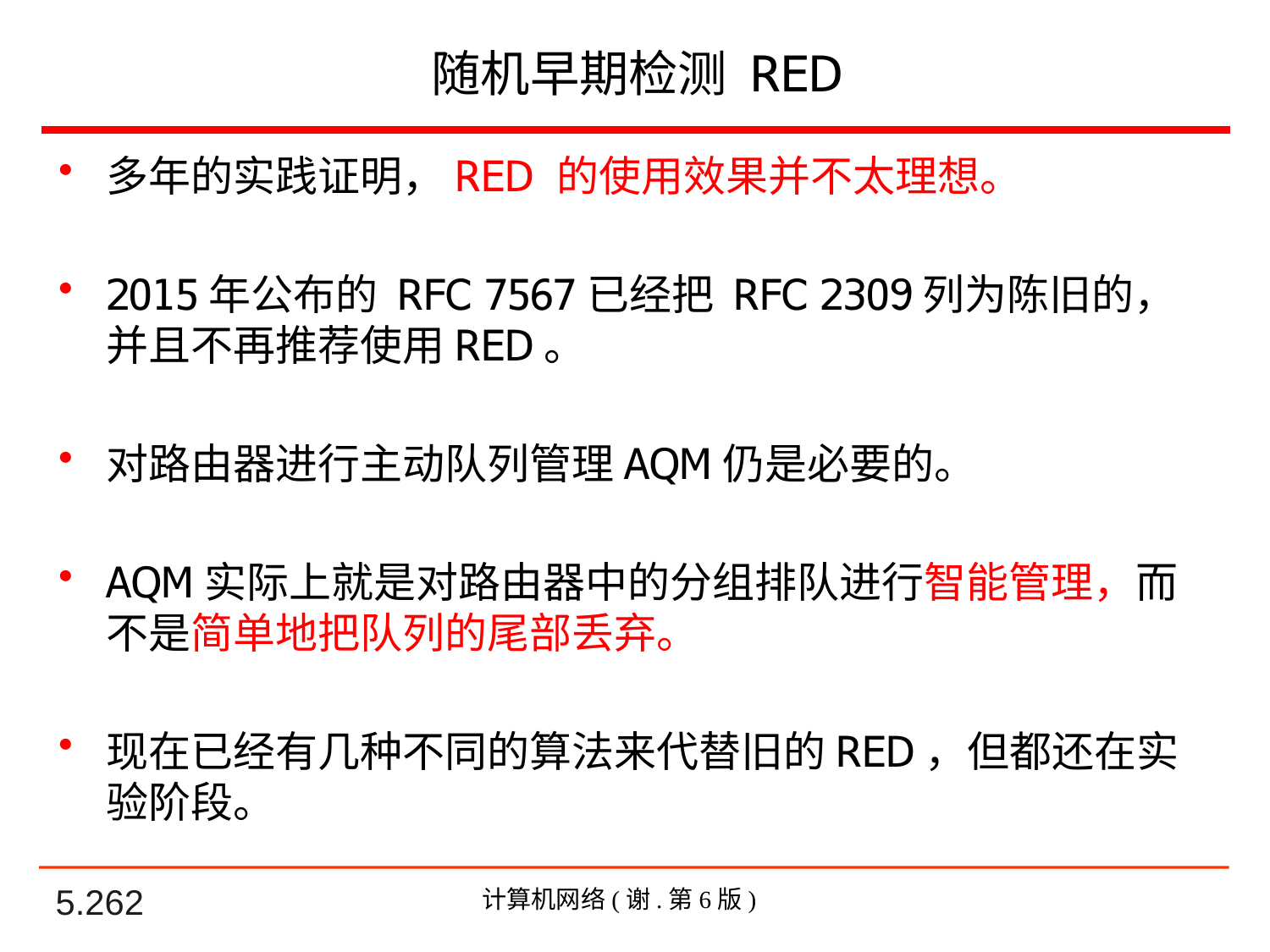

# 随机早期检测 RED
多年的实践证明，RED 的使用效果并不太理想。

2015年公布的 RFC 7567已经把 RFC 2309列为陈旧的，并且不再推荐使用RED。

对路由器进行主动队列管理AQM仍是必要的。

AQM实际上就是对路由器中的分组排队进行智能管理，而不是简单地把队列的尾部丢弃。

现在已经有几种不同的算法来代替旧的RED，但都还在实验阶段。